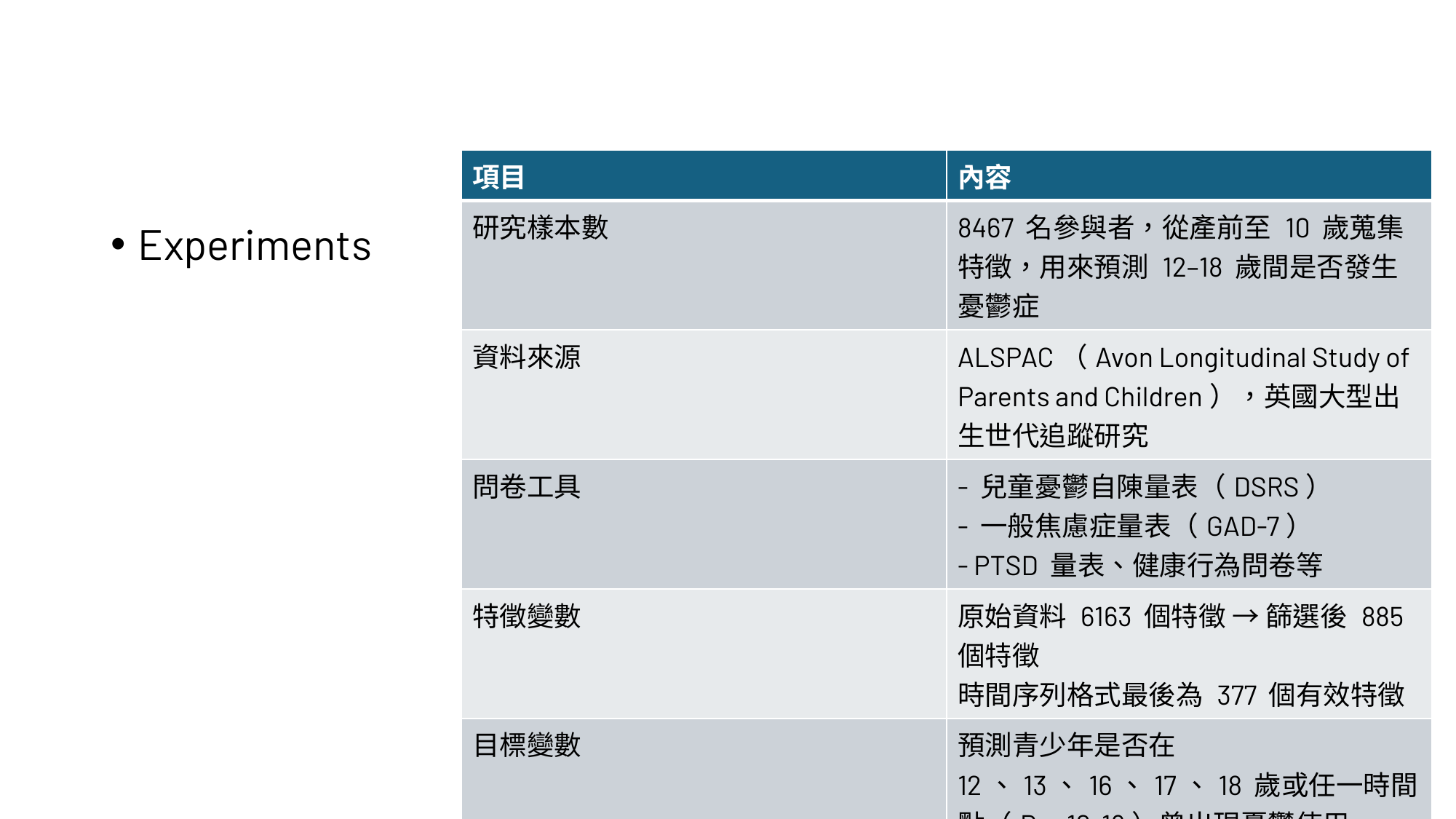

#
| 項目 | 內容 |
| --- | --- |
| 研究樣本數 | 8467 名參與者，從產前至 10 歲蒐集特徵，用來預測 12–18 歲間是否發生憂鬱症 |
| 資料來源 | ALSPAC（Avon Longitudinal Study of Parents and Children），英國大型出生世代追蹤研究 |
| 問卷工具 | - 兒童憂鬱自陳量表（DSRS） - 一般焦慮症量表（GAD-7） - PTSD 量表、健康行為問卷等 |
| 特徵變數 | 原始資料 6163 個特徵 → 篩選後 885 個特徵 時間序列格式最後為 377 個有效特徵 |
| 目標變數 | 預測青少年是否在 12、13、16、17、18 歲或任一時間點（Dep12-18）曾出現憂鬱使用 SMFQ（Short Mood and Feelings Questionnaire）作為憂鬱量表 分數 ≥ 12 判定為「憂鬱」 |
Experiments